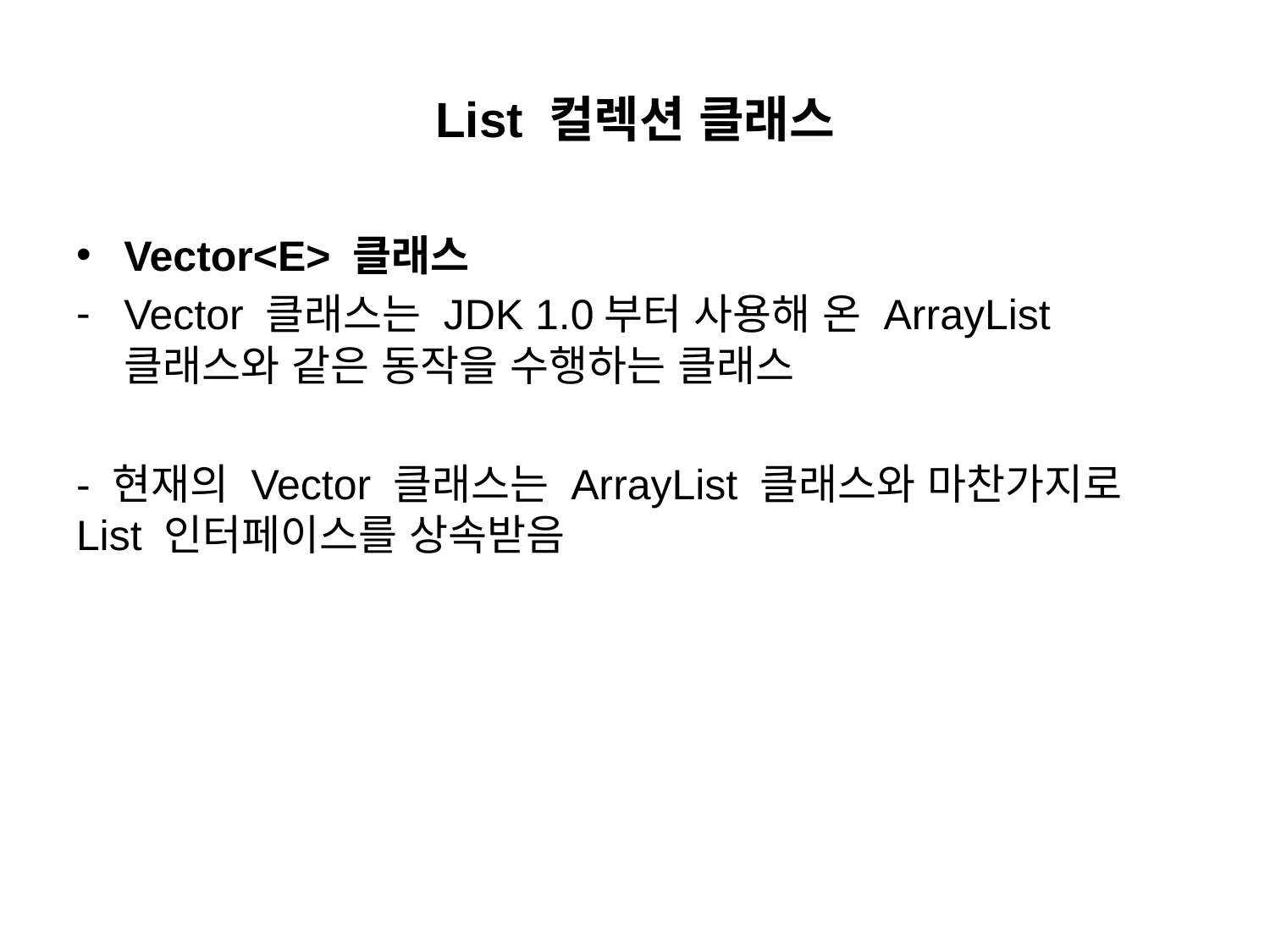

# List 컬렉션 클래스
Vector<E> 클래스
Vector 클래스는 JDK 1.0부터 사용해 온 ArrayList 클래스와 같은 동작을 수행하는 클래스

- 현재의 Vector 클래스는 ArrayList 클래스와 마찬가지로 List 인터페이스를 상속받음